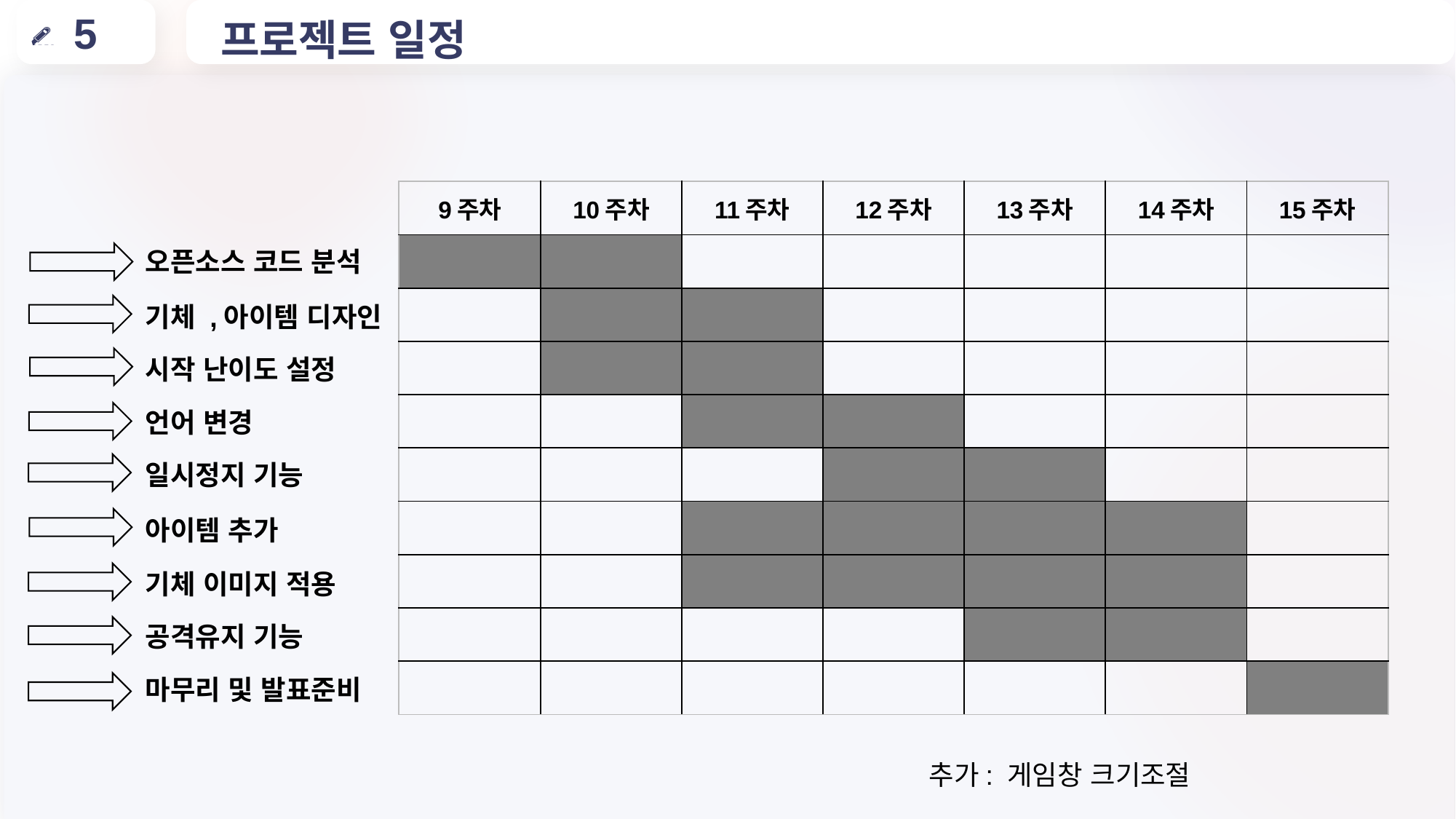

5

프로젝트 일정

| 9주차 | 10주차 | 11주차 | 12주차 | 13주차 | 14주차 | 15주차 |
| --- | --- | --- | --- | --- | --- | --- |
|  |  |  |  |  |  |  |
|  |  |  |  |  |  |  |
|  |  |  |  |  |  |  |
|  |  |  |  |  |  |  |
|  |  |  |  |  |  |  |
|  |  |  |  |  |  |  |
|  |  |  |  |  |  |  |
|  |  |  |  |  |  |  |
|  |  |  |  |  |  |  |
오픈소스 코드 분석

기체 ,아이템 디자인

시작 난이도 설정

언어 변경

일시정지 기능

아이템 추가

기체 이미지 적용

공격유지 기능

마무리 및 발표준비

추가: 게임창 크기조절